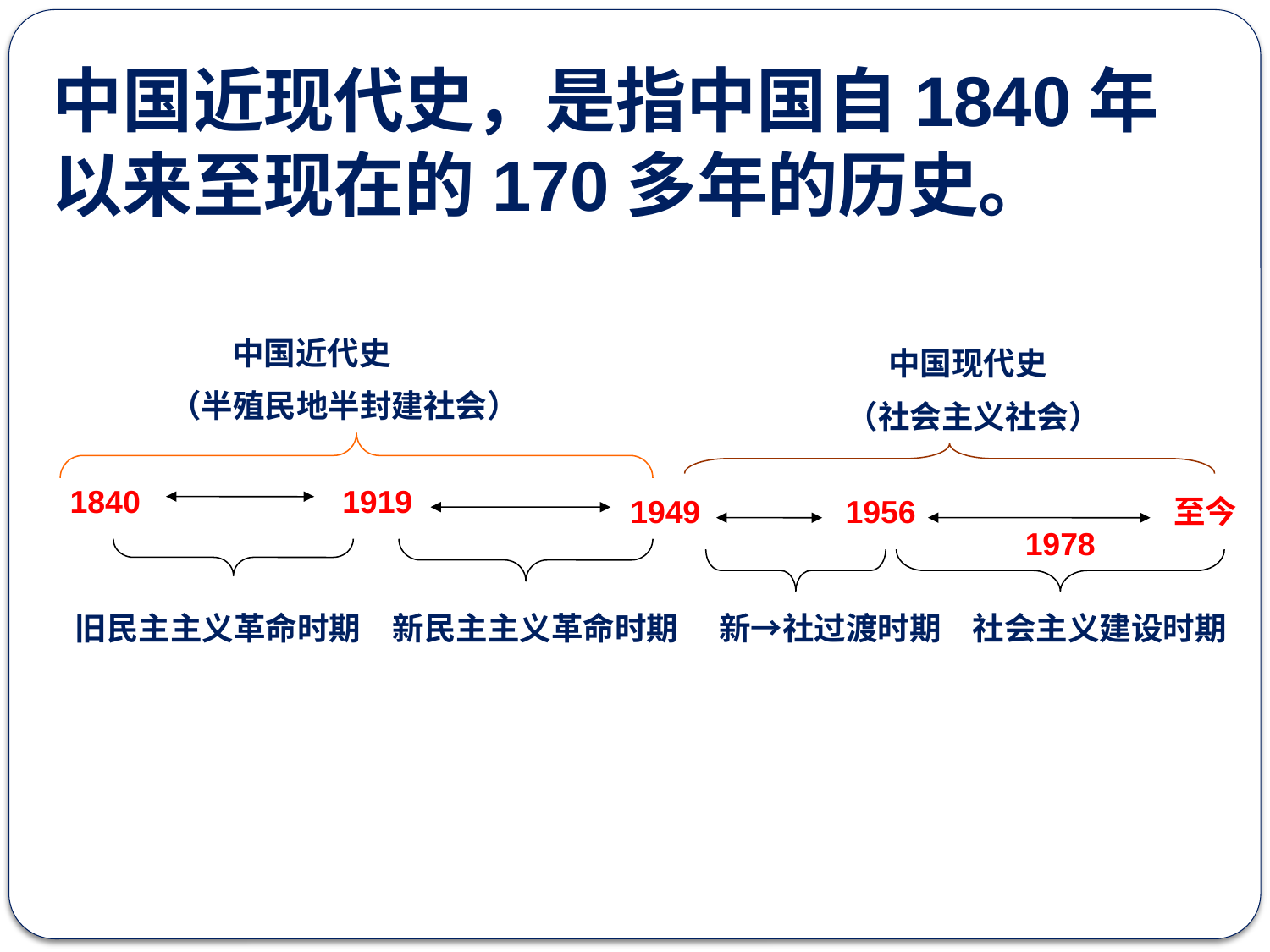

# 中国近现代史，是指中国自1840年以来至现在的170多年的历史。

中国近代史
中国现代史
（半殖民地半封建社会）
（社会主义社会）

1840
1919

1949
1956
至今

1978
 旧民主主义革命时期
 新民主主义革命时期
新→社过渡时期
社会主义建设时期